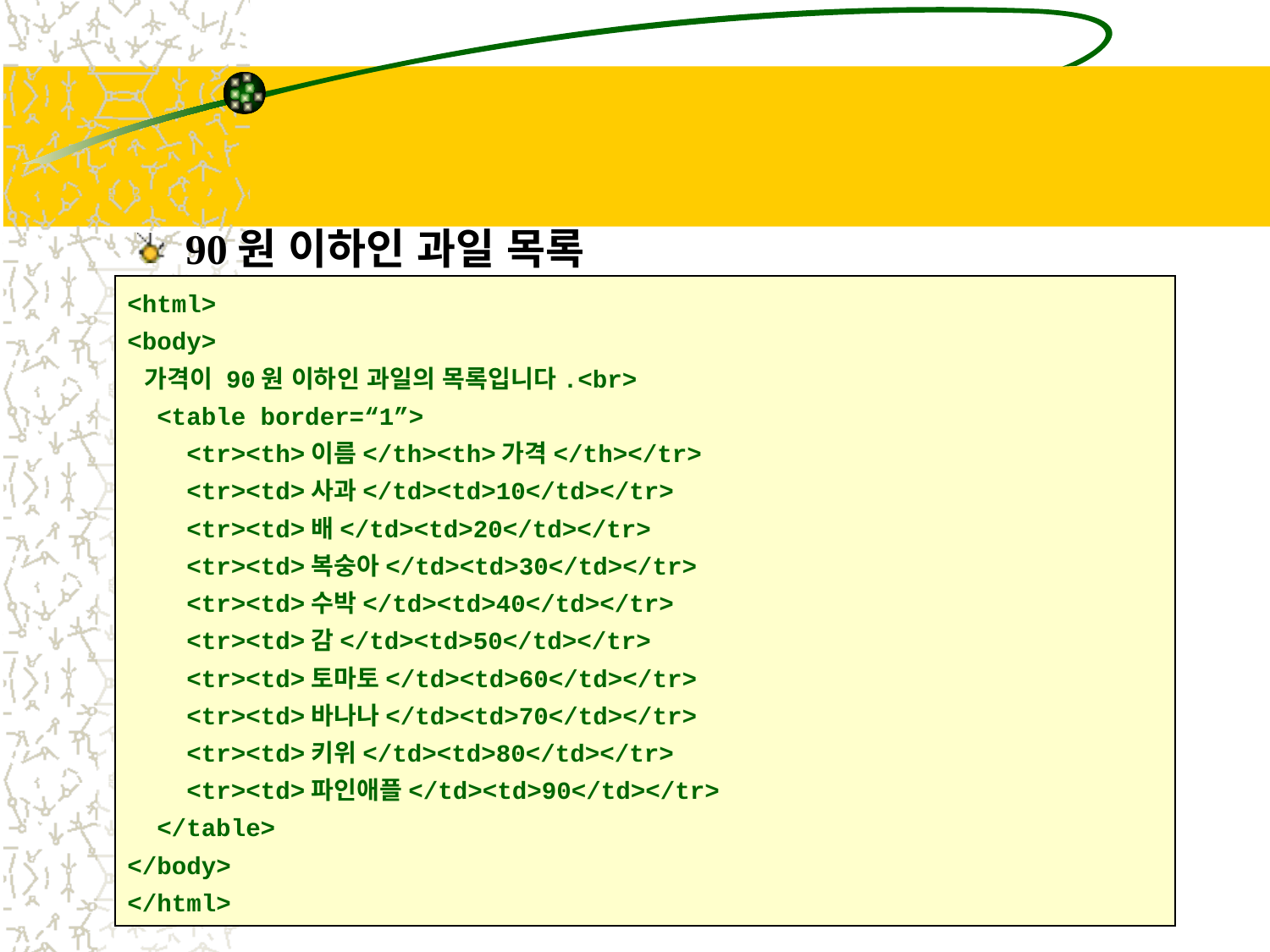

#
90원 이하인 과일 목록
<html>
<body>
  가격이 90원 이하인 과일의 목록입니다.<br>
  <table border=“1”>
    <tr><th>이름</th><th>가격</th></tr>
    <tr><td>사과</td><td>10</td></tr>
    <tr><td>배</td><td>20</td></tr>
    <tr><td>복숭아</td><td>30</td></tr>
    <tr><td>수박</td><td>40</td></tr>
    <tr><td>감</td><td>50</td></tr>
    <tr><td>토마토</td><td>60</td></tr>
    <tr><td>바나나</td><td>70</td></tr>
    <tr><td>키위</td><td>80</td></tr>
    <tr><td>파인애플</td><td>90</td></tr>
  </table>
</body>
</html>